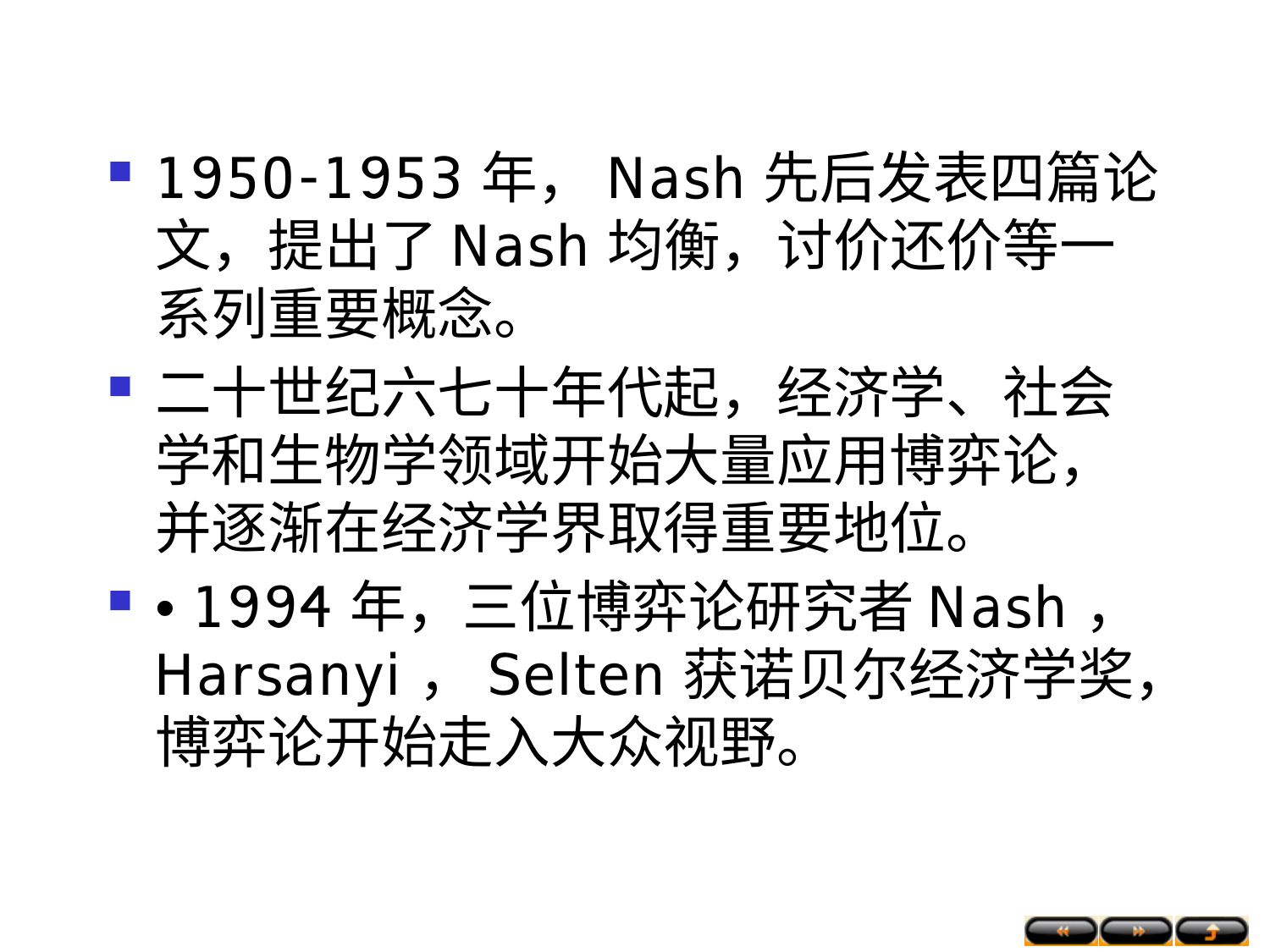

1950-1953年，Nash先后发表四篇论文，提出了Nash均衡，讨价还价等一系列重要概念。
二十世纪六七十年代起，经济学、社会学和生物学领域开始大量应用博弈论，并逐渐在经济学界取得重要地位。
• 1994年，三位博弈论研究者Nash，Harsanyi，Selten获诺贝尔经济学奖，博弈论开始走入大众视野。